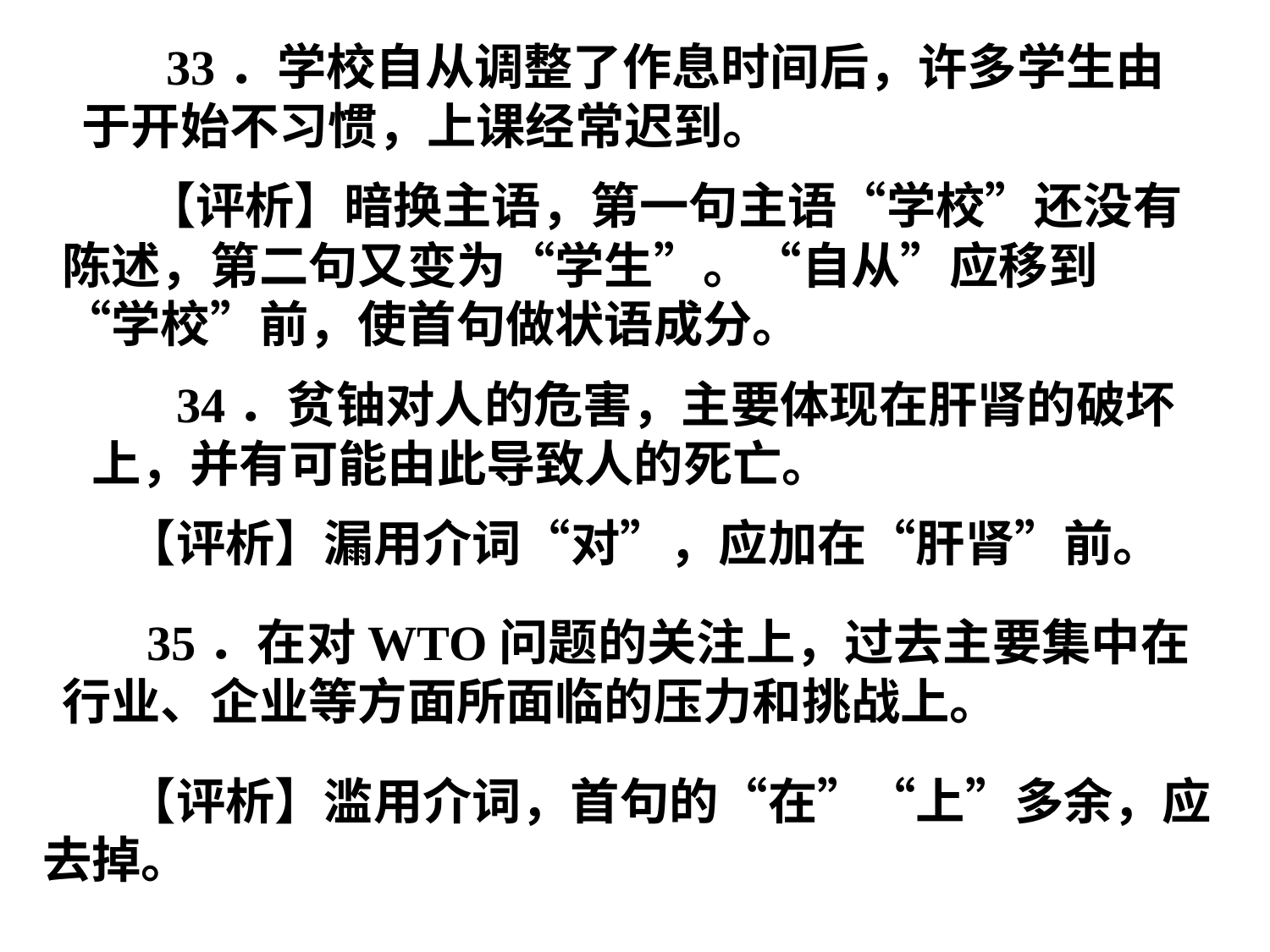

33．学校自从调整了作息时间后，许多学生由于开始不习惯，上课经常迟到。
【评析】暗换主语，第一句主语“学校”还没有陈述，第二句又变为“学生”。“自从”应移到“学校”前，使首句做状语成分。
34．贫铀对人的危害，主要体现在肝肾的破坏上，并有可能由此导致人的死亡。
【评析】漏用介词“对”，应加在“肝肾”前。
35．在对WTO问题的关注上，过去主要集中在行业、企业等方面所面临的压力和挑战上。
【评析】滥用介词，首句的“在”“上”多余，应去掉。